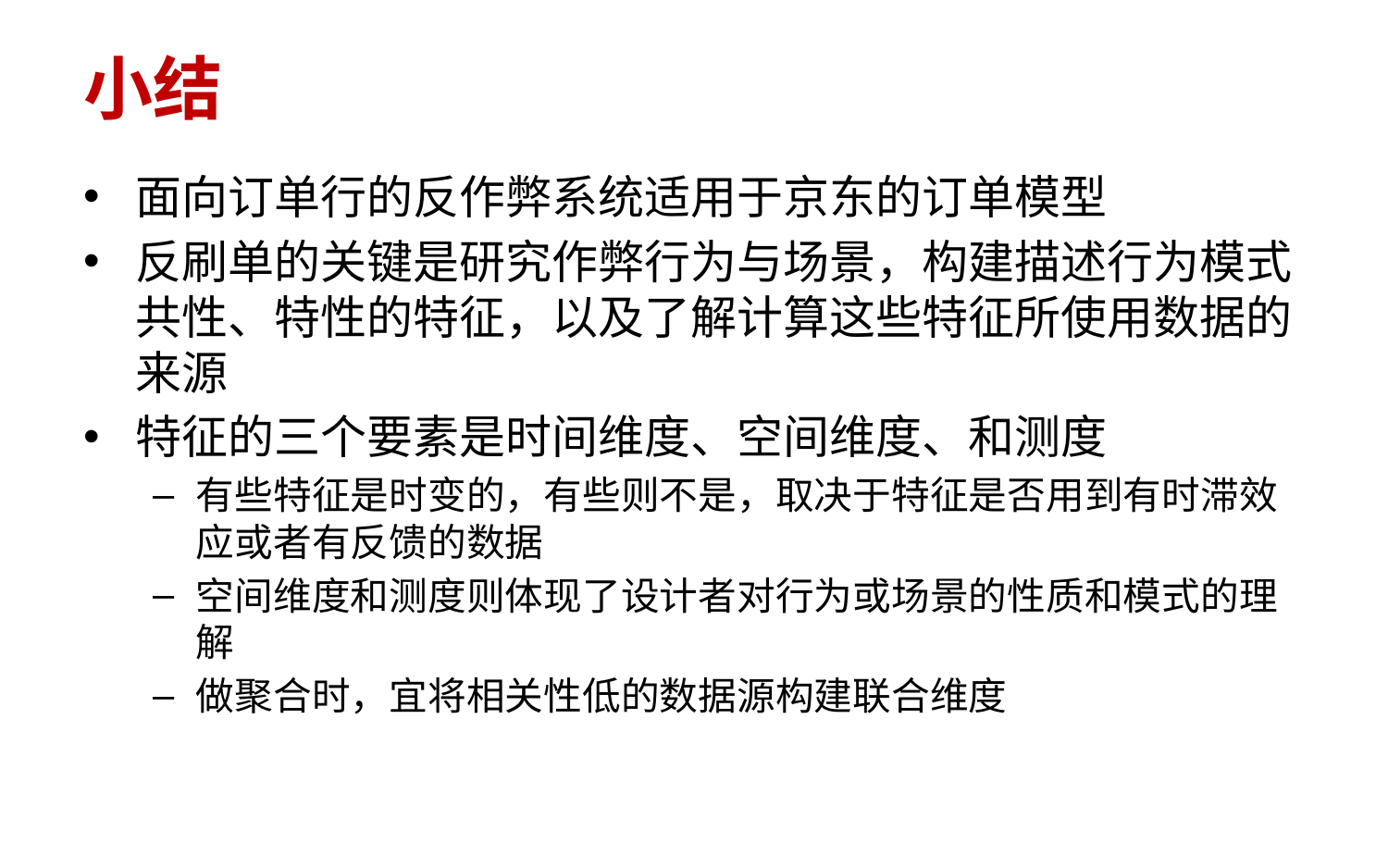

# 小结
面向订单行的反作弊系统适用于京东的订单模型
反刷单的关键是研究作弊行为与场景，构建描述行为模式共性、特性的特征，以及了解计算这些特征所使用数据的来源
特征的三个要素是时间维度、空间维度、和测度
有些特征是时变的，有些则不是，取决于特征是否用到有时滞效应或者有反馈的数据
空间维度和测度则体现了设计者对行为或场景的性质和模式的理解
做聚合时，宜将相关性低的数据源构建联合维度